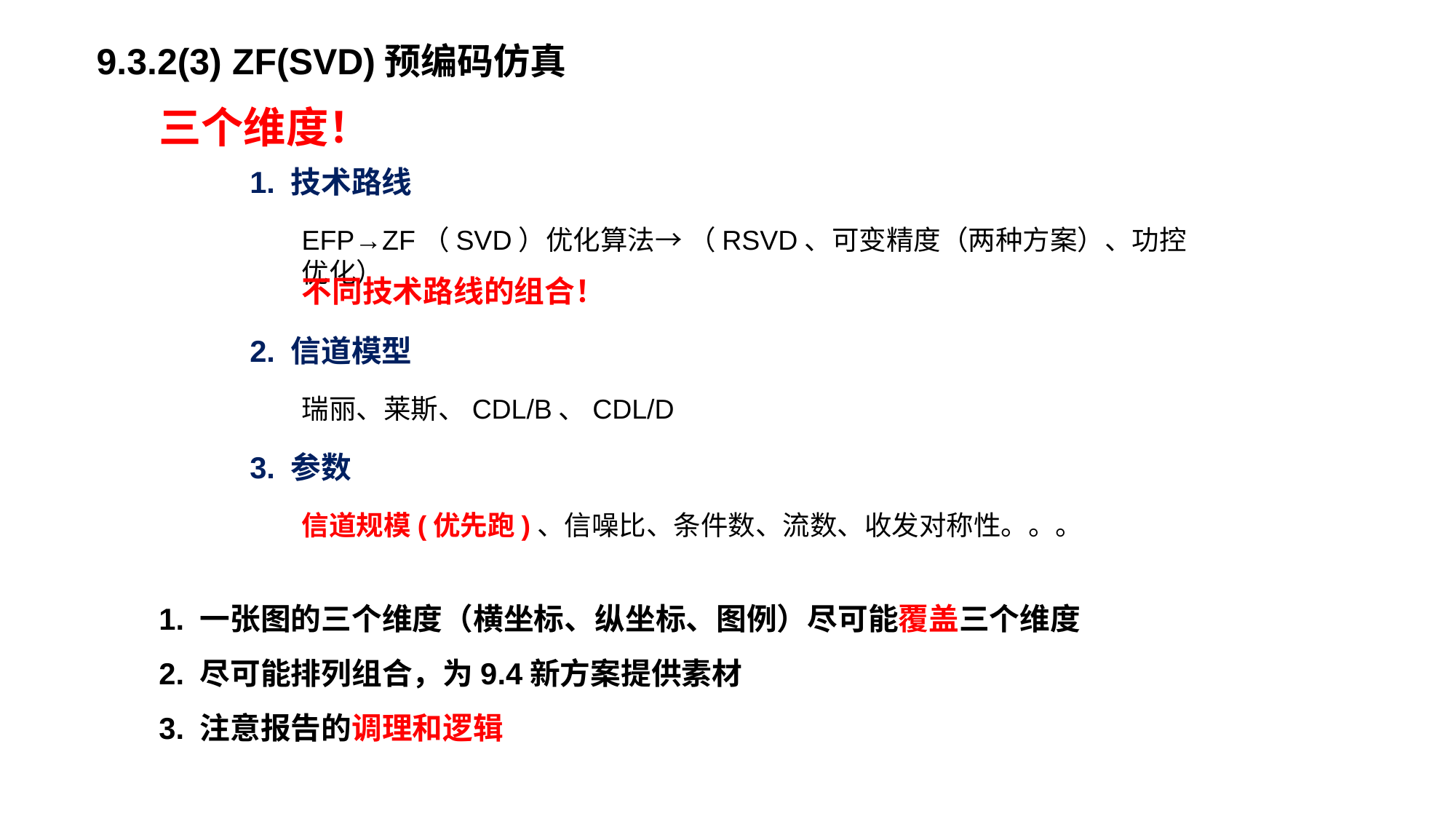

9.3.2(3) ZF(SVD)预编码仿真
三个维度！
1. 技术路线
EFP→ZF（SVD）优化算法→ （RSVD、可变精度（两种方案）、功控优化）
不同技术路线的组合！
2. 信道模型
瑞丽、莱斯、CDL/B、CDL/D
3. 参数
信道规模(优先跑)、信噪比、条件数、流数、收发对称性。。。
1. 一张图的三个维度（横坐标、纵坐标、图例）尽可能覆盖三个维度
2. 尽可能排列组合，为9.4新方案提供素材
3. 注意报告的调理和逻辑